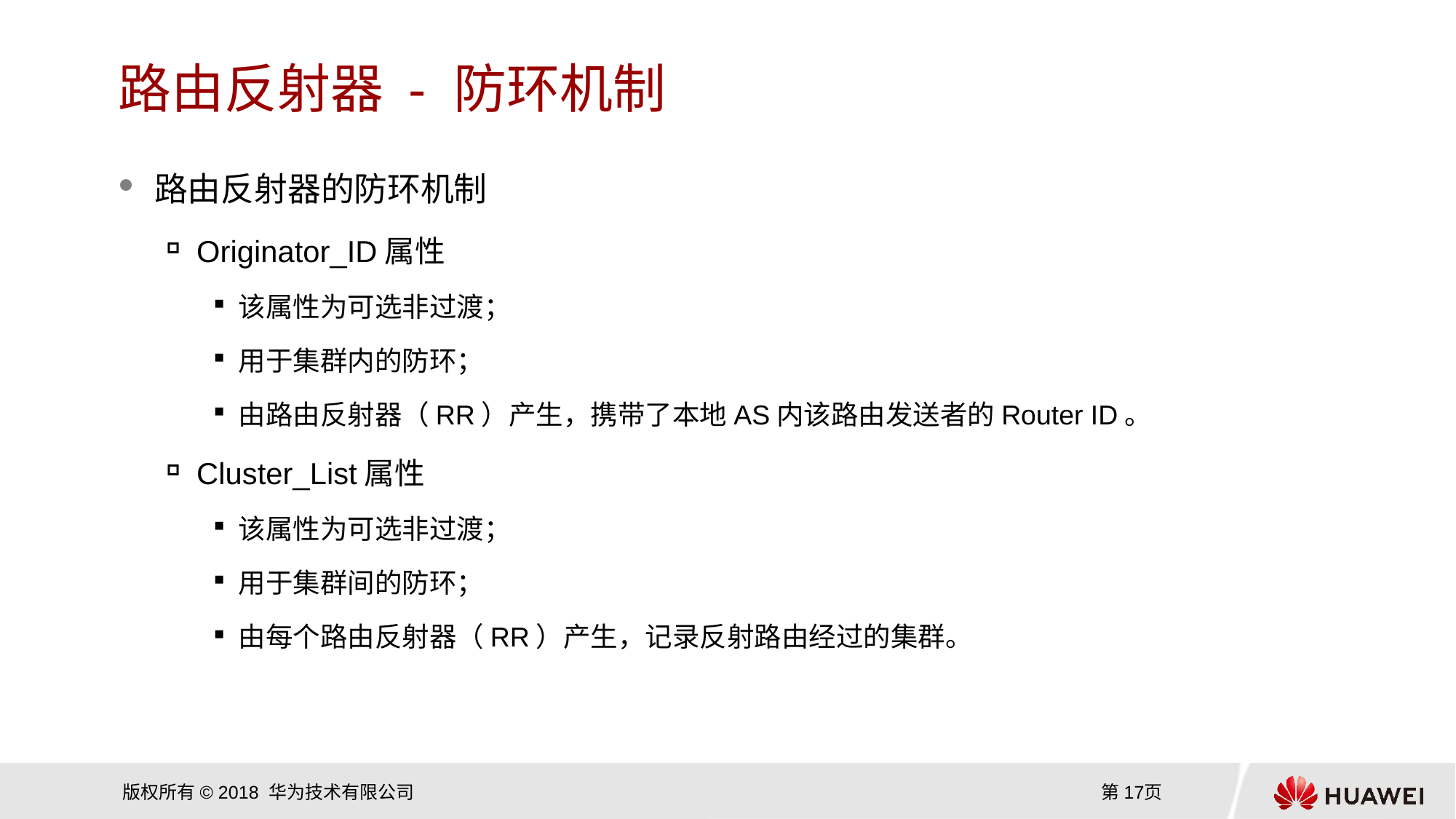

# 路由反射器 - 防环机制
路由反射器的防环机制
Originator_ID属性
该属性为可选非过渡；
用于集群内的防环；
由路由反射器（RR）产生，携带了本地AS内该路由发送者的Router ID。
Cluster_List属性
该属性为可选非过渡；
用于集群间的防环；
由每个路由反射器（RR）产生，记录反射路由经过的集群。